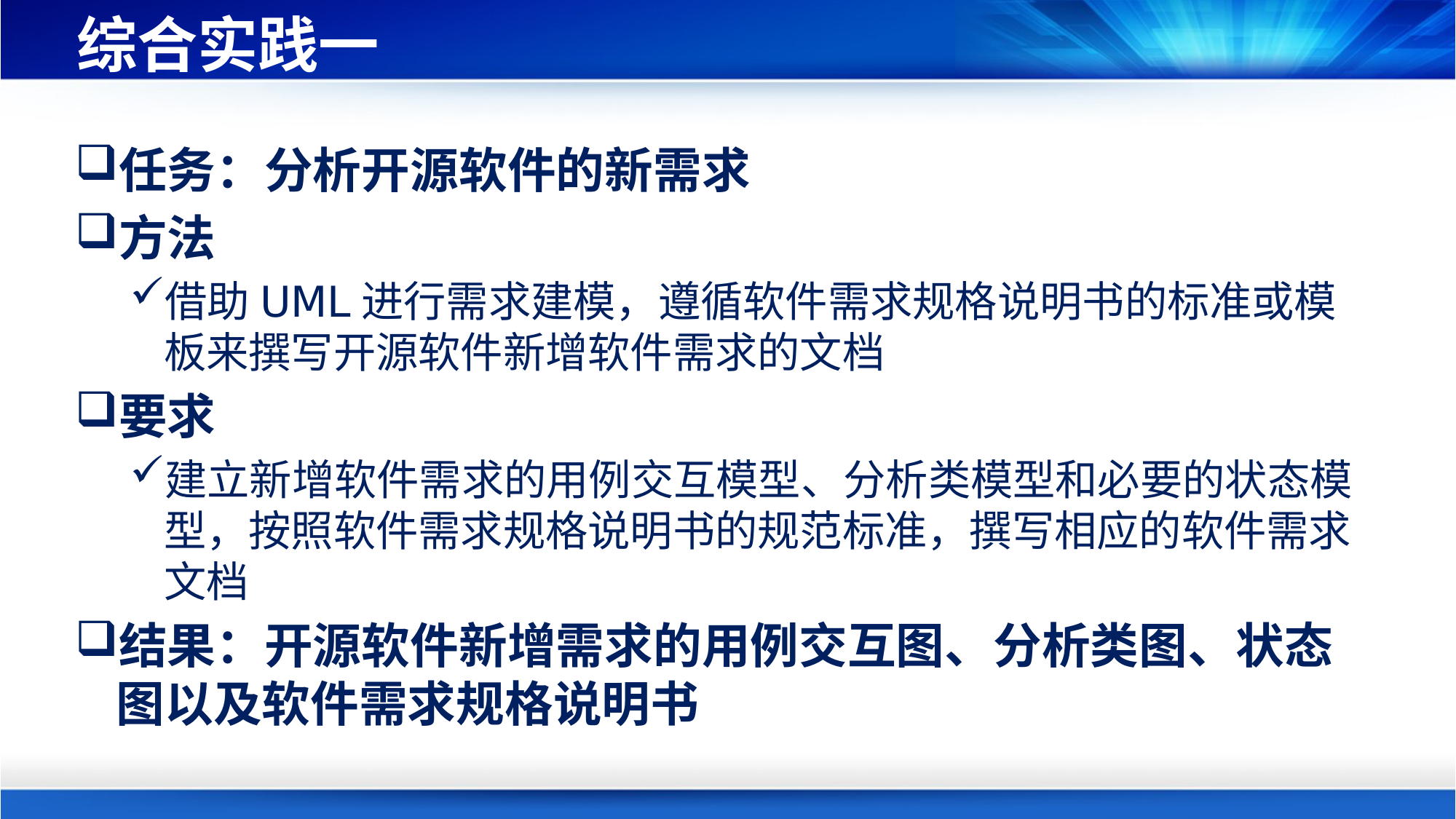

# 综合实践一
任务：分析开源软件的新需求
方法
借助UML进行需求建模，遵循软件需求规格说明书的标准或模板来撰写开源软件新增软件需求的文档
要求
建立新增软件需求的用例交互模型、分析类模型和必要的状态模型，按照软件需求规格说明书的规范标准，撰写相应的软件需求文档
结果：开源软件新增需求的用例交互图、分析类图、状态图以及软件需求规格说明书